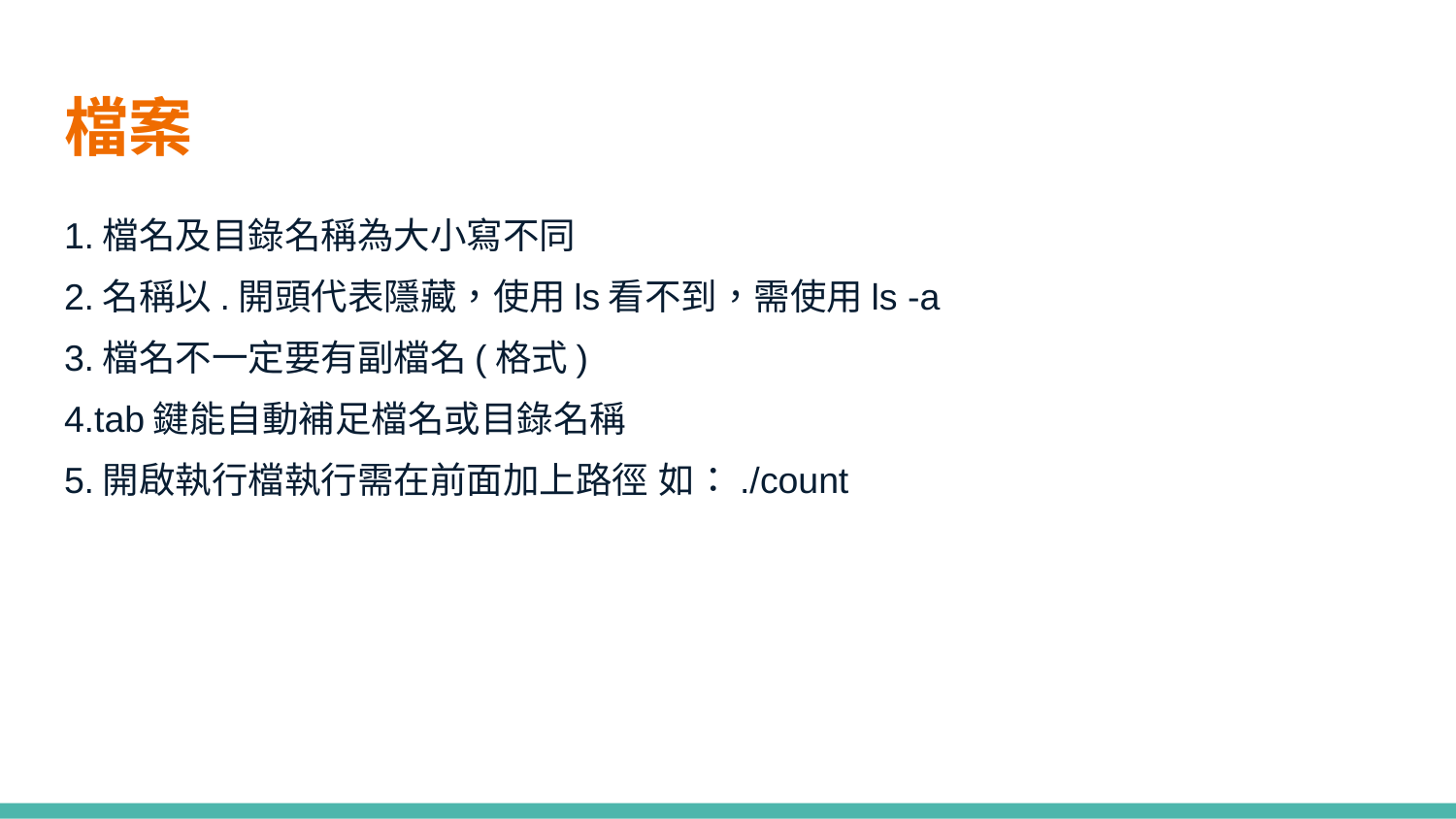

# 檔案
1.檔名及目錄名稱為大小寫不同
2.名稱以.開頭代表隱藏，使用ls看不到，需使用ls -a
3.檔名不一定要有副檔名(格式)
4.tab鍵能自動補足檔名或目錄名稱
5.開啟執行檔執行需在前面加上路徑 如：./count